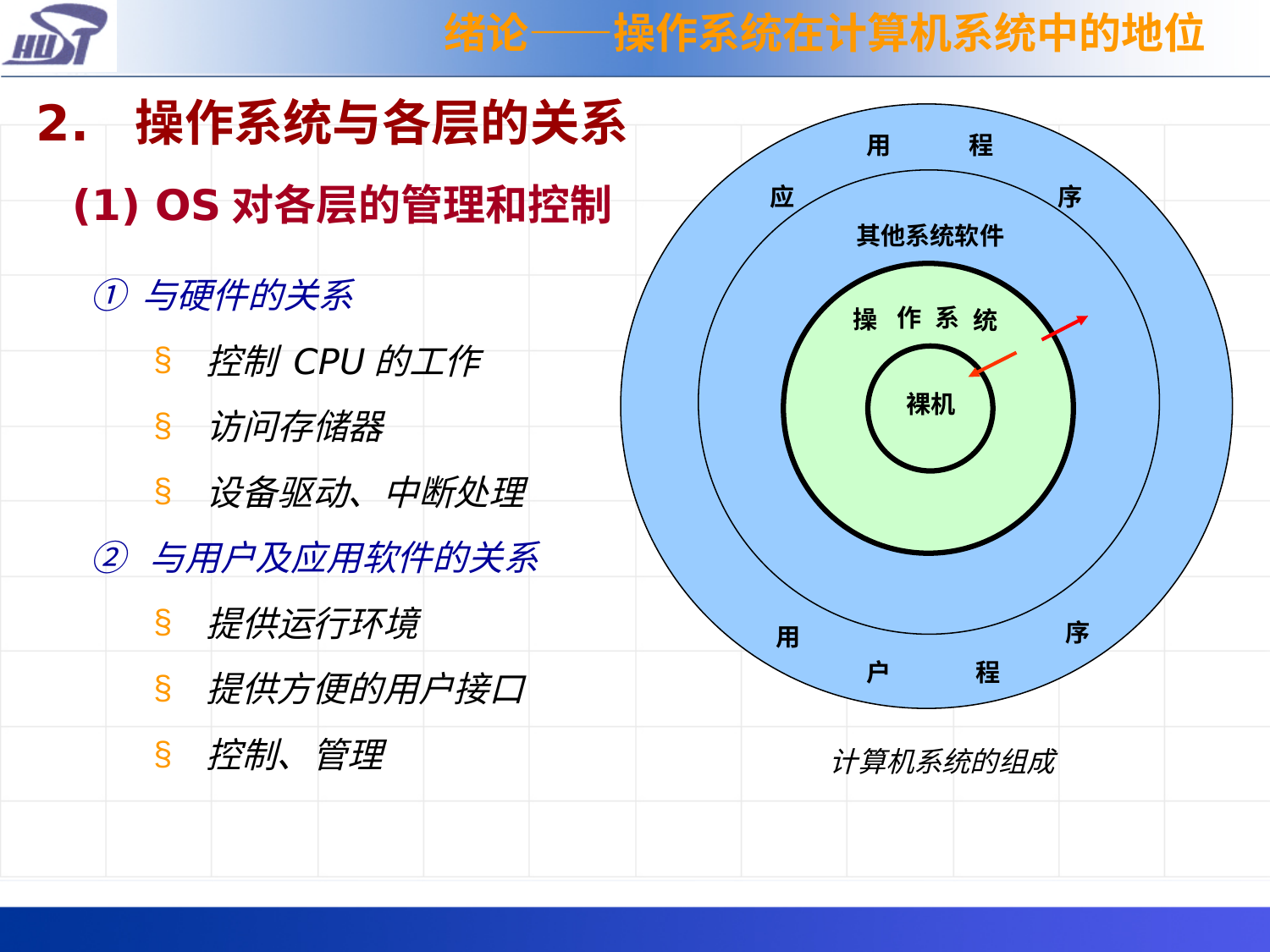

绪论——操作系统在计算机系统中的地位
2.  操作系统与各层的关系

用
程

序
应
其他系统软件

系
作
操
统

裸机
序
用
户
程
(1) OS对各层的管理和控制
① 与硬件的关系
控制 CPU的工作
访问存储器
设备驱动、中断处理
②  与用户及应用软件的关系
提供运行环境
提供方便的用户接口
控制、管理
计算机系统的组成